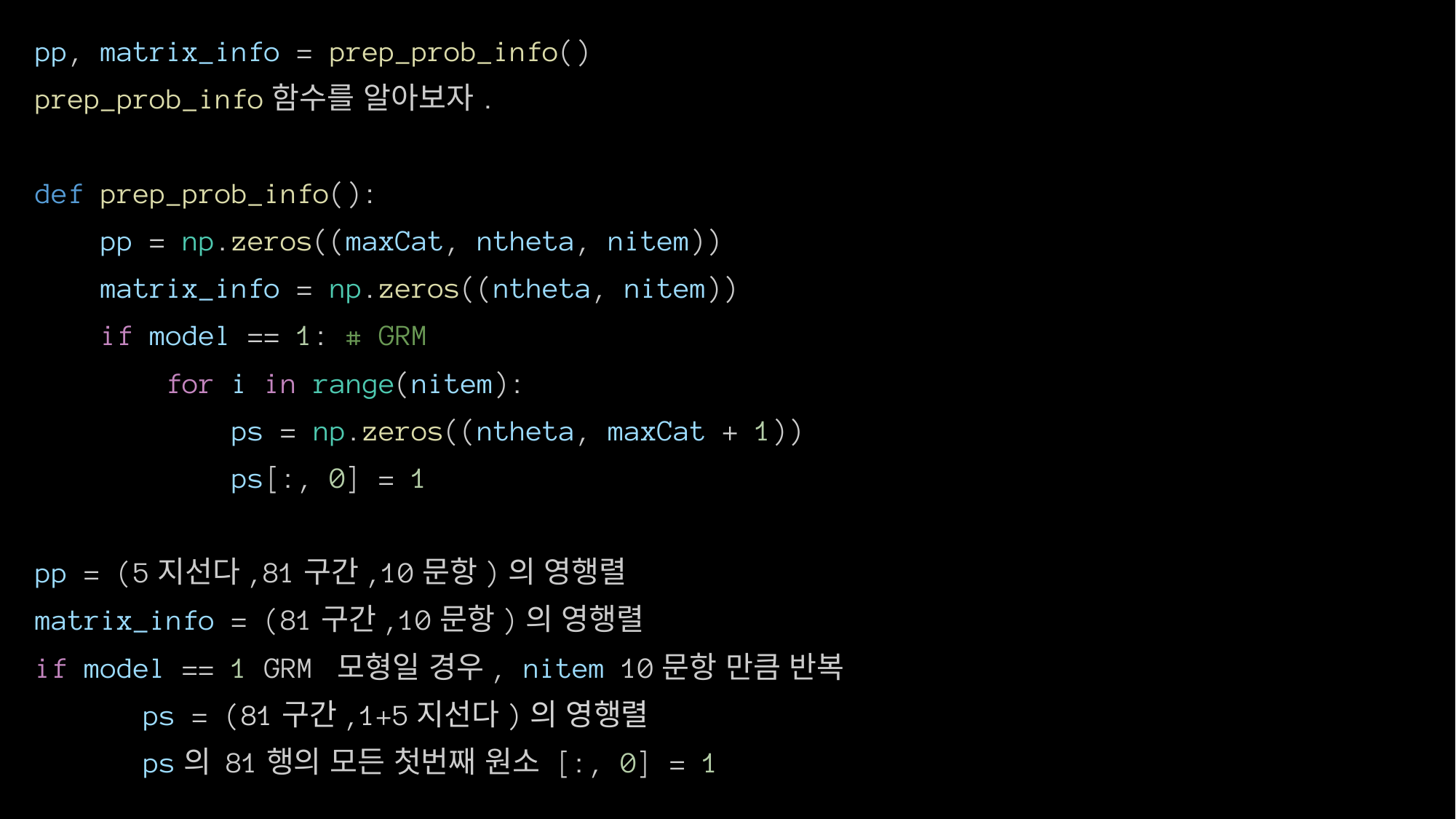

pp, matrix_info = prep_prob_info()
prep_prob_info함수를 알아보자.

def prep_prob_info():
    pp = np.zeros((maxCat, ntheta, nitem))
    matrix_info = np.zeros((ntheta, nitem))
    if model == 1: # GRM
        for i in range(nitem):
            ps = np.zeros((ntheta, maxCat + 1))
            ps[:, 0] = 1

pp = (5지선다,81구간,10문항)의 영행렬
matrix_info = (81구간,10문항)의 영행렬
if model == 1 GRM 모형일 경우, nitem 10문항 만큼 반복
	ps = (81구간,1+5지선다)의 영행렬
	ps의 81행의 모든 첫번째 원소 [:, 0] = 1